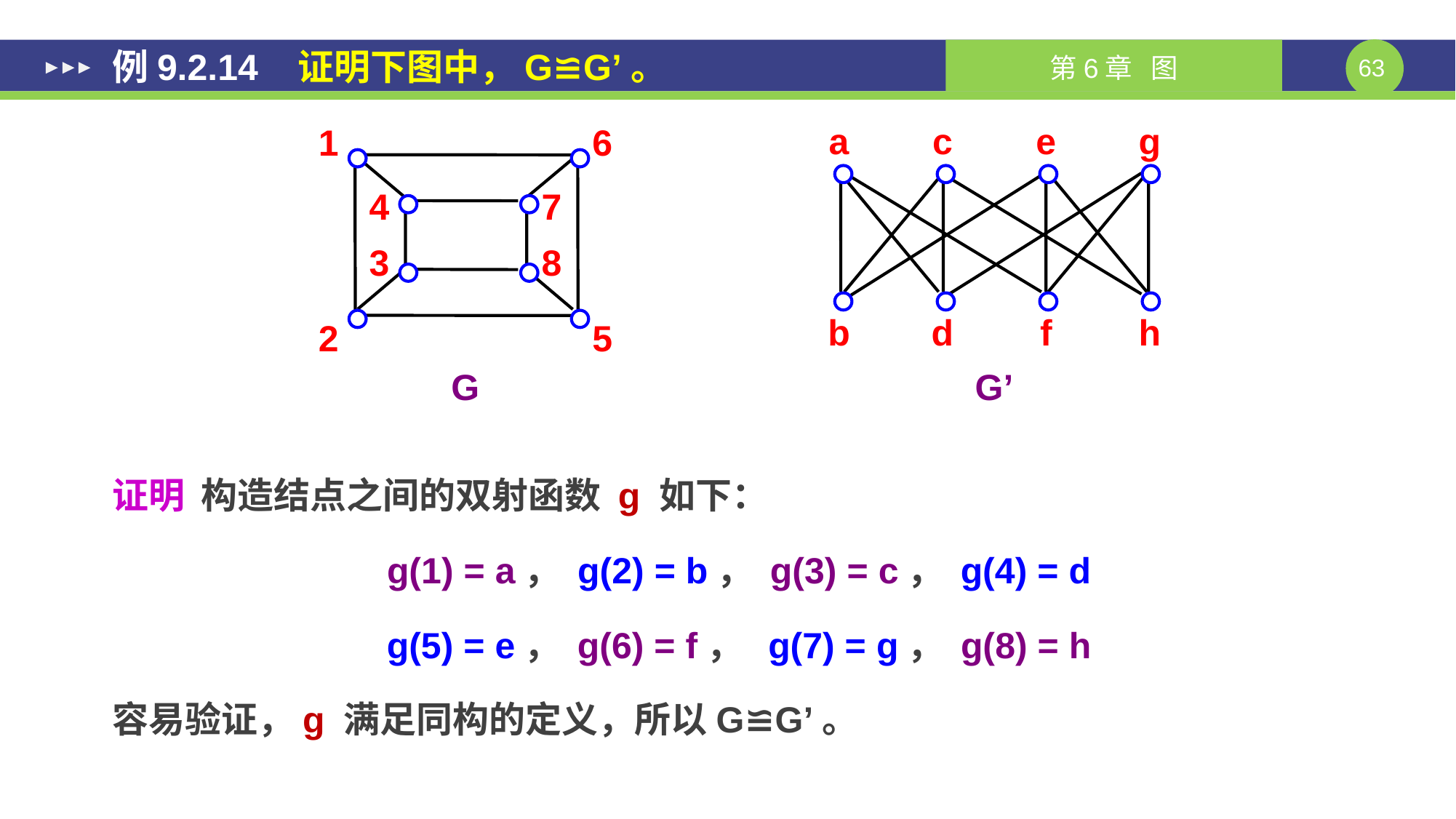

例9.2.14   证明下图中，G≌G’。
a
c
e
g
1
6

4
7

3
8

b
d
f
h

2
5

G
G’
证明  构造结点之间的双射函数 g 如下：
g(1) = a， g(2) = b， g(3) = c， g(4) = d
g(5) = e， g(6) = f，  g(7) = g， g(8) = h
容易验证，g 满足同构的定义，所以G≌G’。